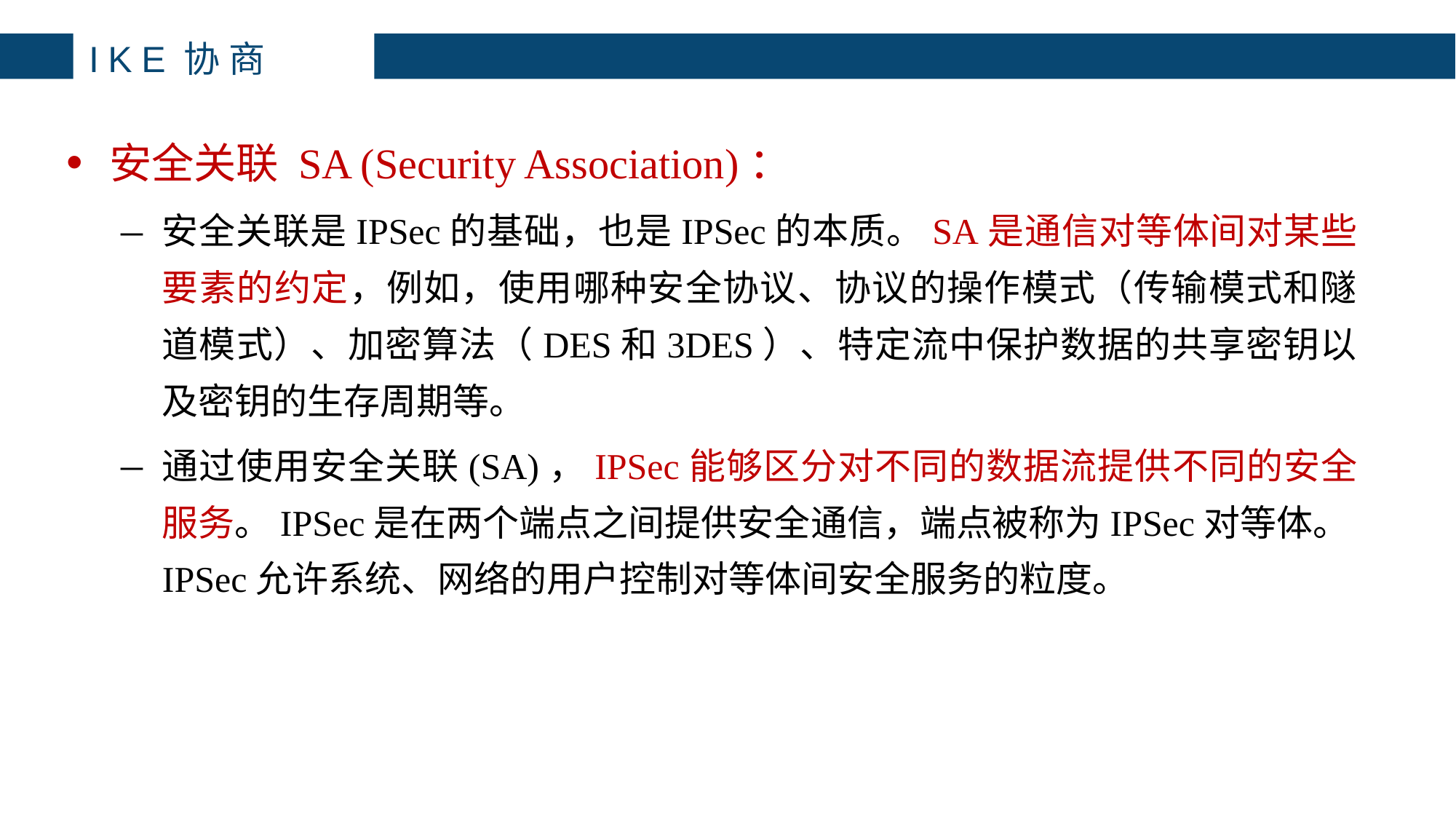

# IKE协商
安全关联 SA (Security Association)：
安全关联是IPSec的基础，也是IPSec的本质。SA是通信对等体间对某些要素的约定，例如，使用哪种安全协议、协议的操作模式（传输模式和隧道模式）、加密算法（DES和3DES）、特定流中保护数据的共享密钥以及密钥的生存周期等。
通过使用安全关联(SA)，IPSec能够区分对不同的数据流提供不同的安全服务。IPSec是在两个端点之间提供安全通信，端点被称为IPSec对等体。IPSec允许系统、网络的用户控制对等体间安全服务的粒度。